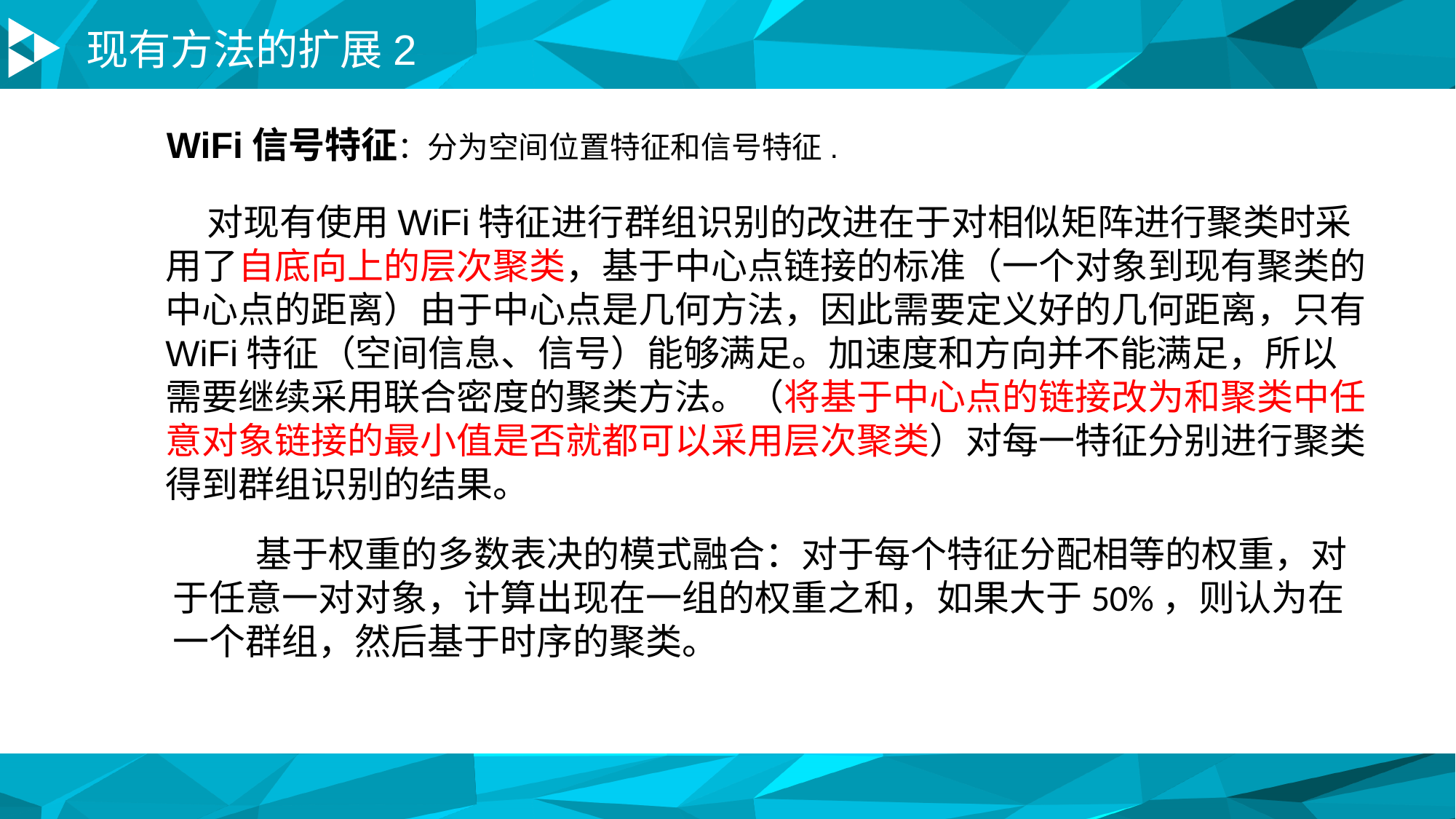

现有方法的扩展2
      WiFi信号特征：分为空间位置特征和信号特征.
    对现有使用WiFi特征进行群组识别的改进在于对相似矩阵进行聚类时采用了自底向上的层次聚类，基于中心点链接的标准（一个对象到现有聚类的中心点的距离）由于中心点是几何方法，因此需要定义好的几何距离，只有WiFi特征（空间信息、信号）能够满足。加速度和方向并不能满足，所以需要继续采用联合密度的聚类方法。（将基于中心点的链接改为和聚类中任意对象链接的最小值是否就都可以采用层次聚类）对每一特征分别进行聚类得到群组识别的结果。
         基于权重的多数表决的模式融合：对于每个特征分配相等的权重，对于任意一对对象，计算出现在一组的权重之和，如果大于50%，则认为在一个群组，然后基于时序的聚类。